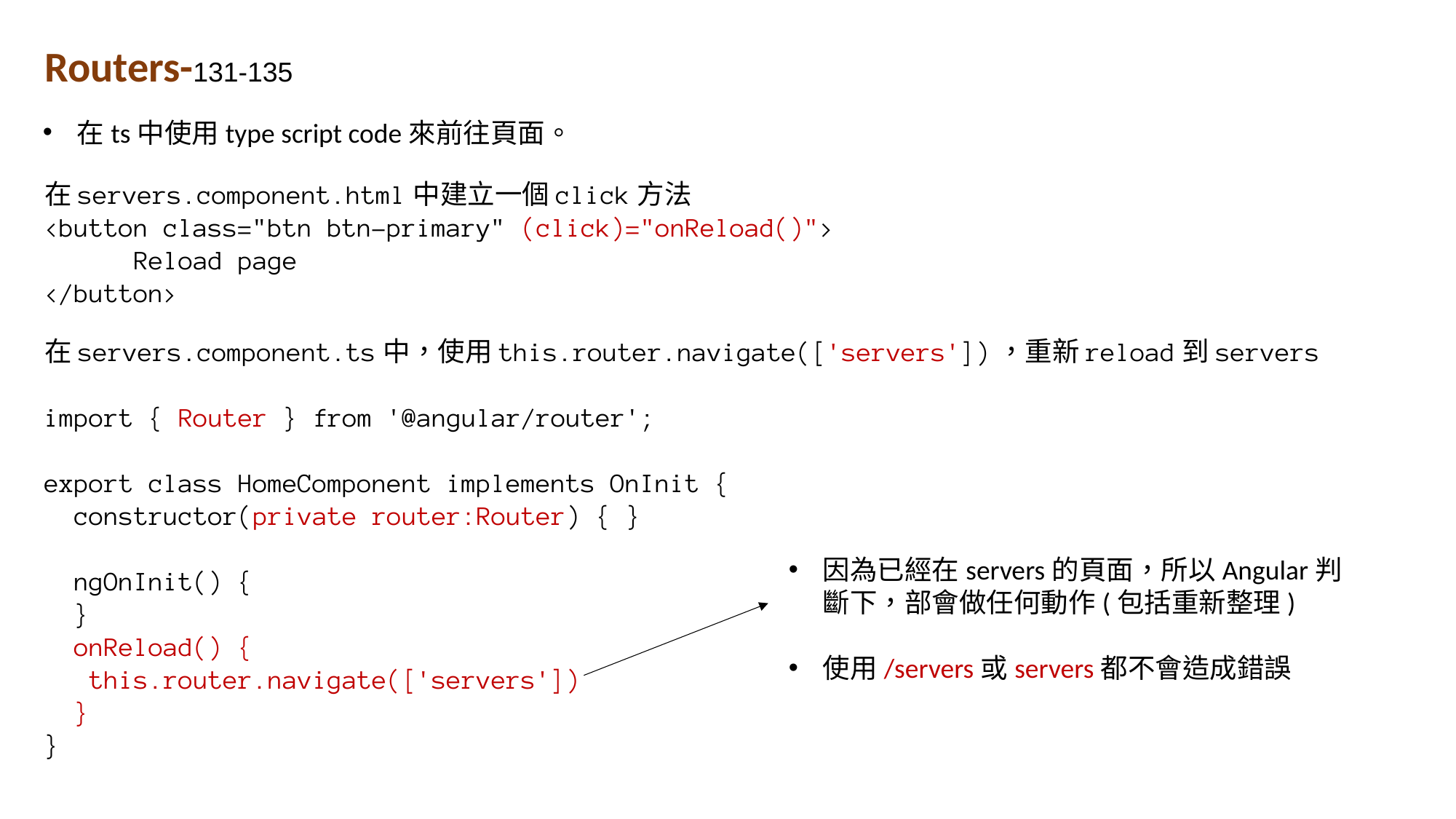

Routers-131-135
在ts中使用type script code來前往頁面。
在servers.component.html中建立一個click方法
<button class="btn btn-primary" (click)="onReload()">
      Reload page
</button>
在servers.component.ts中，使用this.router.navigate(['servers'])，重新reload到servers

import { Router } from '@angular/router';
export class HomeComponent implements OnInit {
  constructor(private router:Router) { }
  ngOnInit() {
  }
  onReload() {
   this.router.navigate(['servers'])
  }
}
因為已經在servers的頁面，所以Angular判斷下，部會做任何動作(包括重新整理)

使用/servers或servers都不會造成錯誤